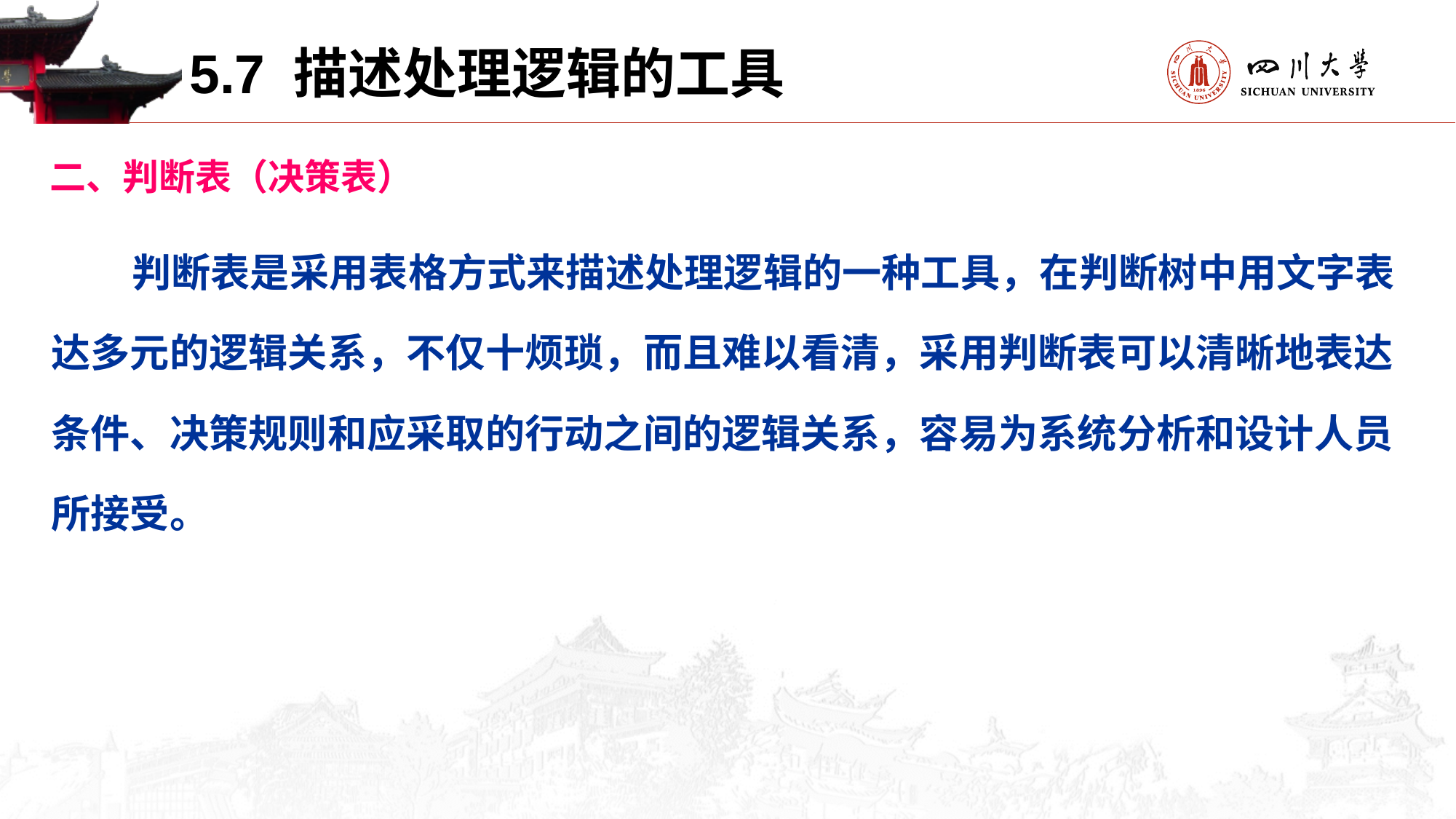

5.7 描述处理逻辑的工具

二、判断表（决策表）
        判断表是采用表格方式来描述处理逻辑的一种工具，在判断树中用文字表达多元的逻辑关系，不仅十烦琐，而且难以看清，采用判断表可以清晰地表达条件、决策规则和应采取的行动之间的逻辑关系，容易为系统分析和设计人员所接受。